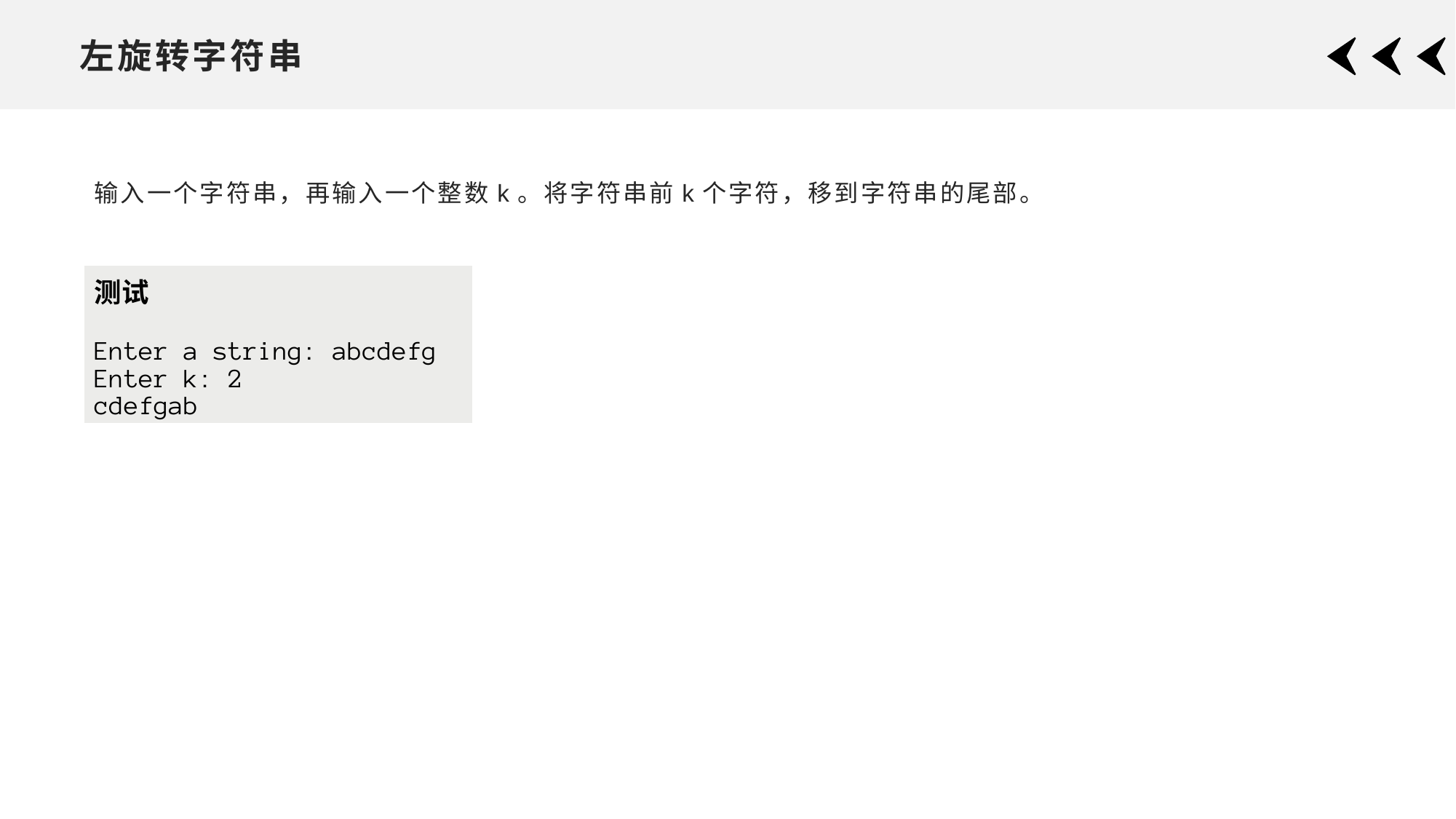

# 左旋转字符串
输入一个字符串，再输入一个整数k。将字符串前k个字符，移到字符串的尾部。
| 测试 Enter a string: abcdefg Enter k: 2 cdefgab |
| --- |